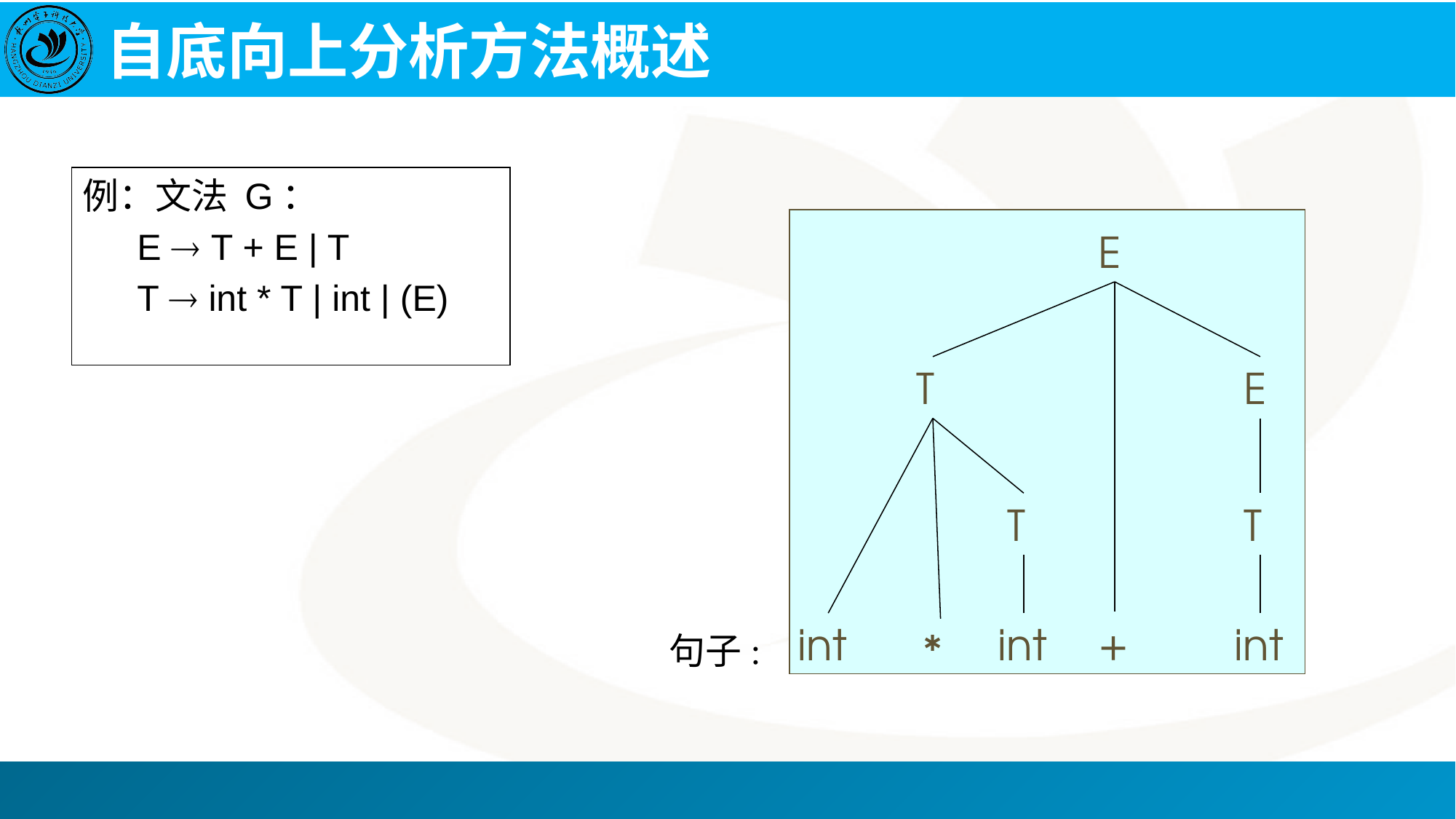

# 自底向上分析方法概述
例：文法 G：
E → T + E | T
T → int * T | int | (E)

E
T
E
T
T
+
int
int
int
*
句子:
4